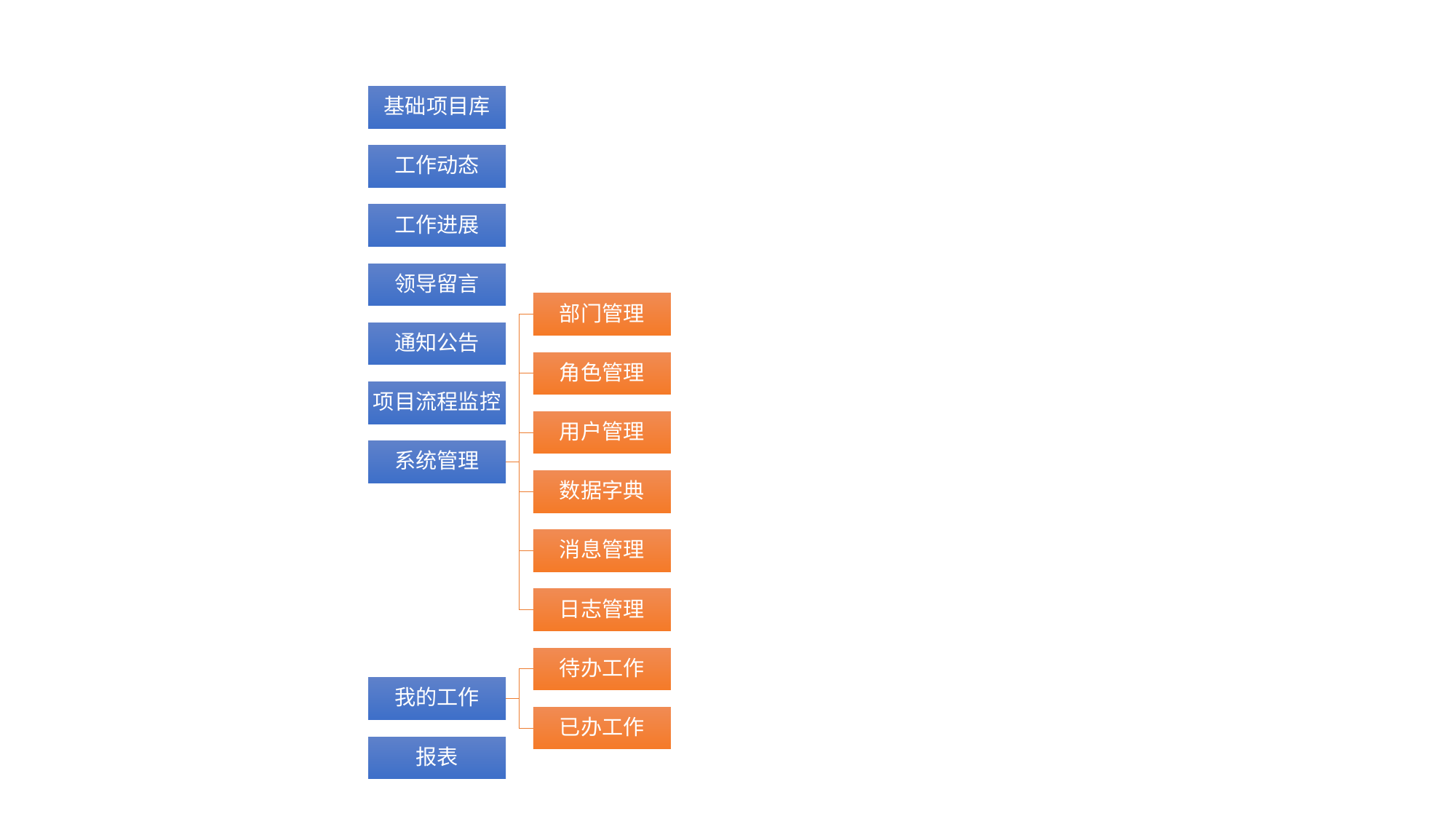

基础项目库
工作动态
工作进展
领导留言
通知公告
项目流程监控
系统管理
部门管理
角色管理
用户管理
数据字典
消息管理
日志管理
我的工作
待办工作
已办工作
报表